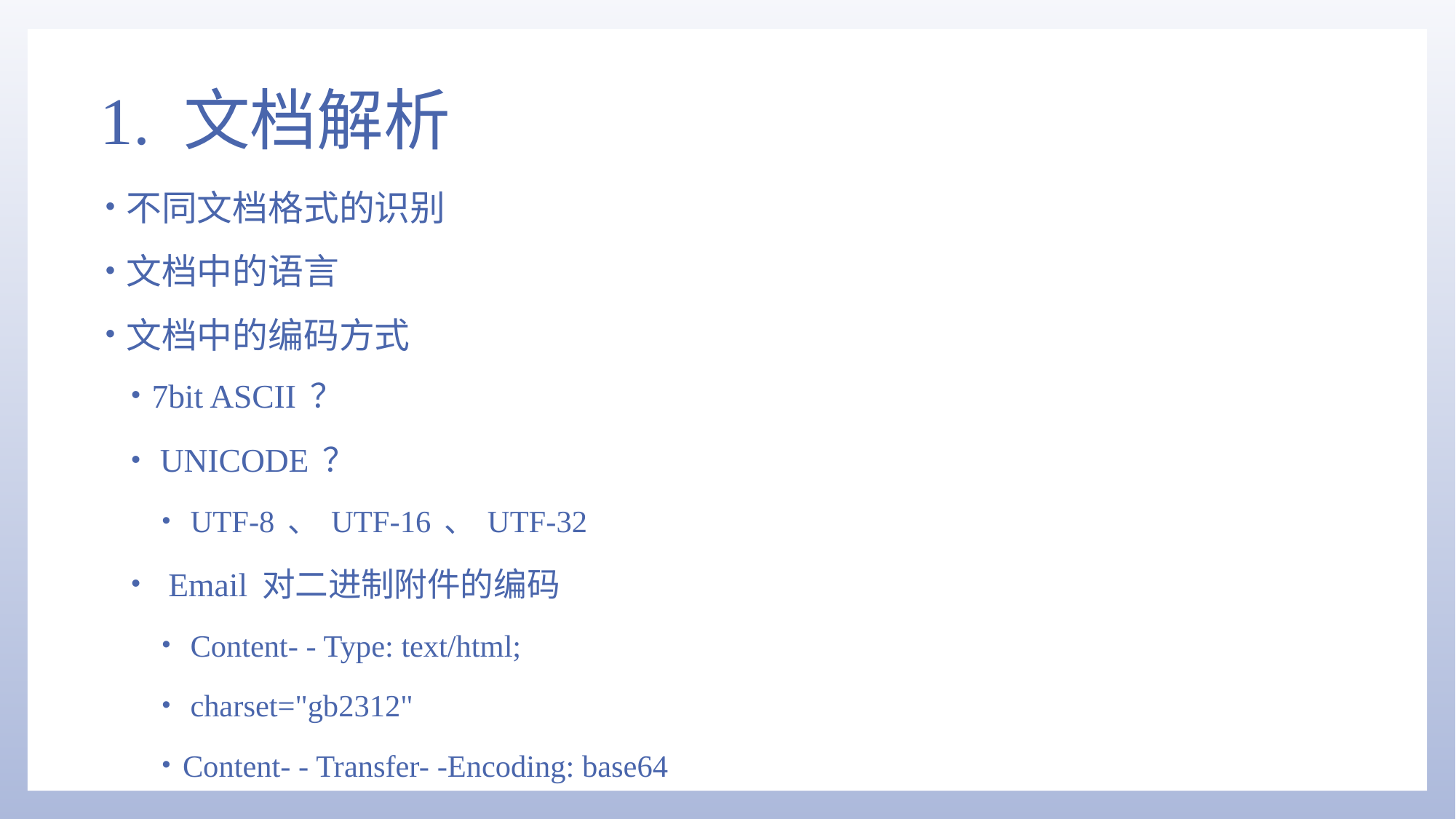

# 1. 文档解析
不同文档格式的识别
文档中的语言
文档中的编码方式
7bit ASCII ？
 UNICODE ？
 UTF-8 、 UTF-16 、 UTF-32
  Email 对二进制附件的编码
 Content- - Type: text/html;
 charset="gb2312"
Content- - Transfer- -Encoding: base64